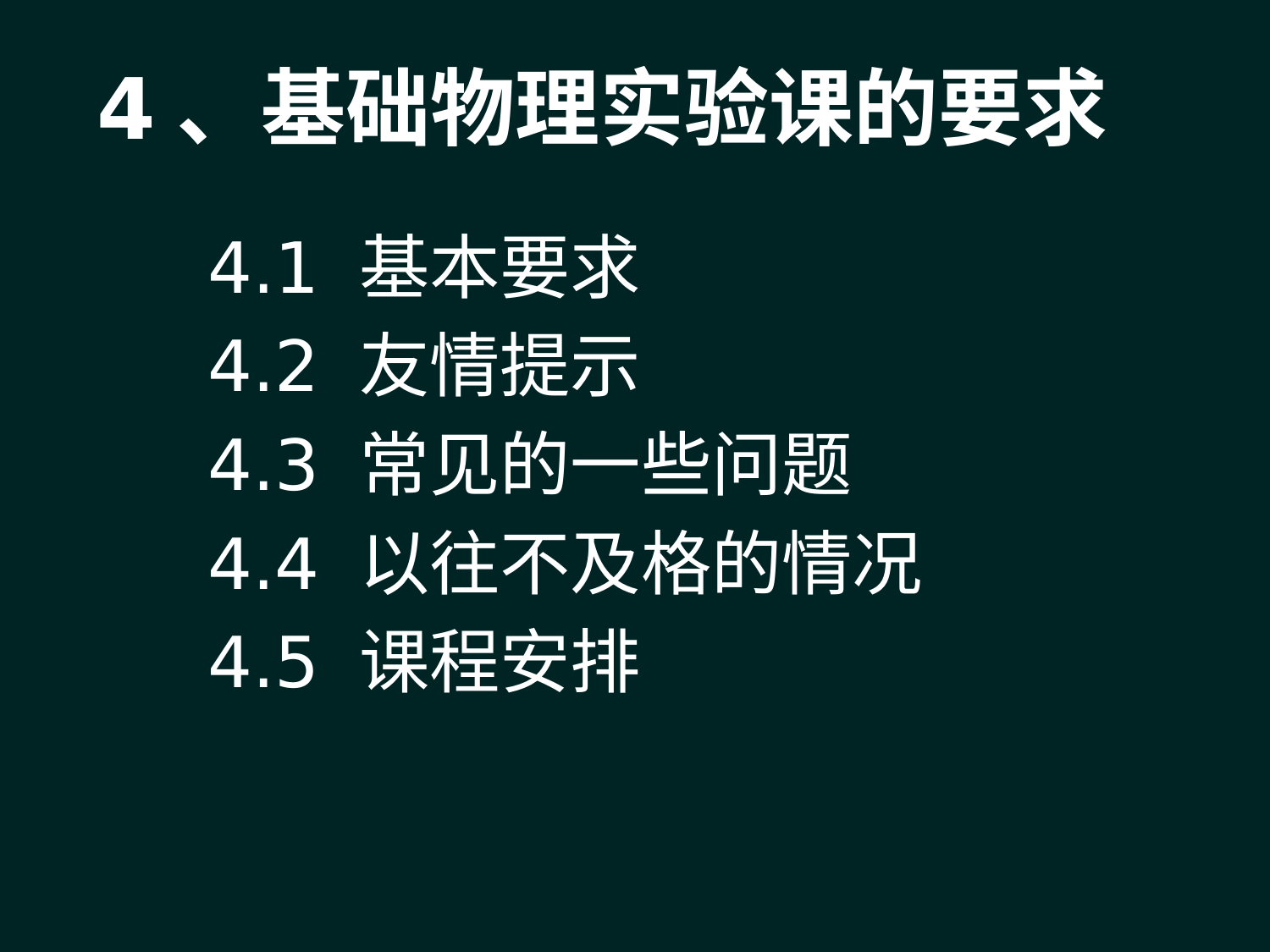

4、基础物理实验课的要求
4.1 基本要求
4.2 友情提示
4.3 常见的一些问题
4.4 以往不及格的情况
4.5 课程安排